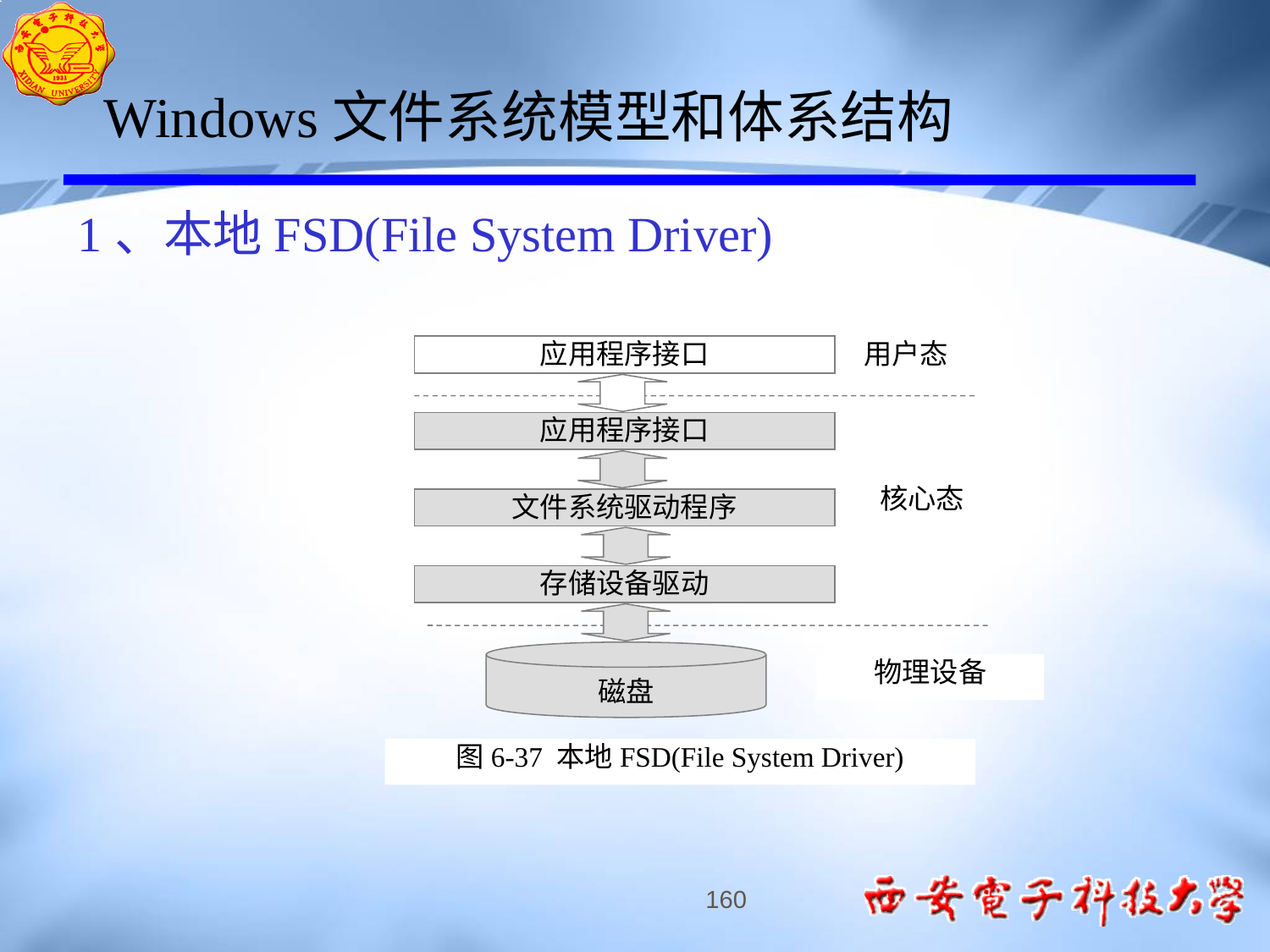

Windows文件系统模型和体系结构
1、本地FSD(File System Driver)
应用程序接口
用户态

应用程序接口

核心态
文件系统驱动程序

存储设备驱动

磁盘
物理设备
图6-37 本地FSD(File System Driver)
160